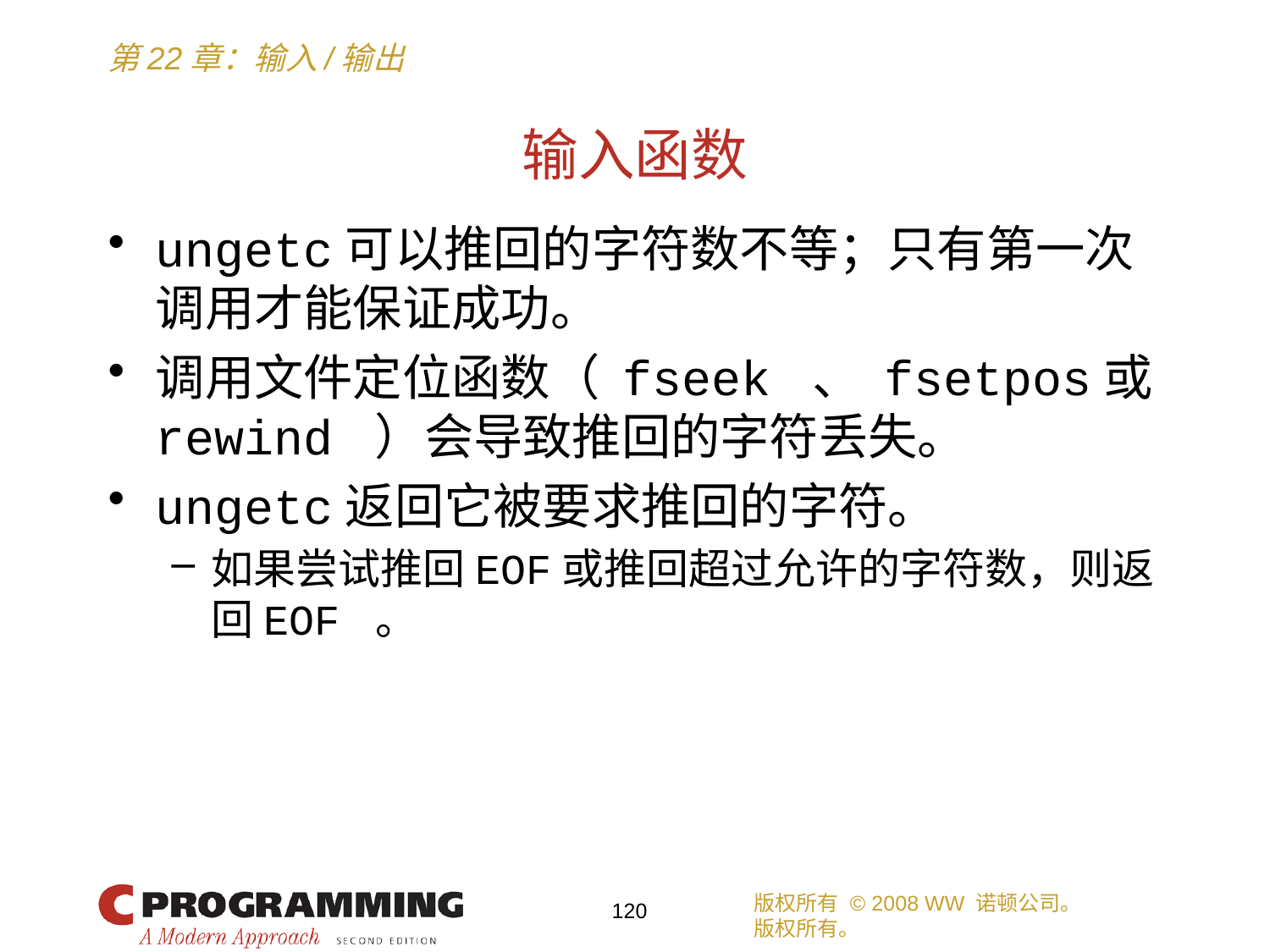

# 输入函数
ungetc可以推回的字符数不等；只有第一次调用才能保证成功。
调用文件定位函数（ fseek 、 fsetpos或rewind ）会导致推回的字符丢失。
ungetc返回它被要求推回的字符。
如果尝试推回EOF或推回超过允许的字符数，则返回EOF 。
版权所有 © 2008 WW 诺顿公司。
版权所有。
120